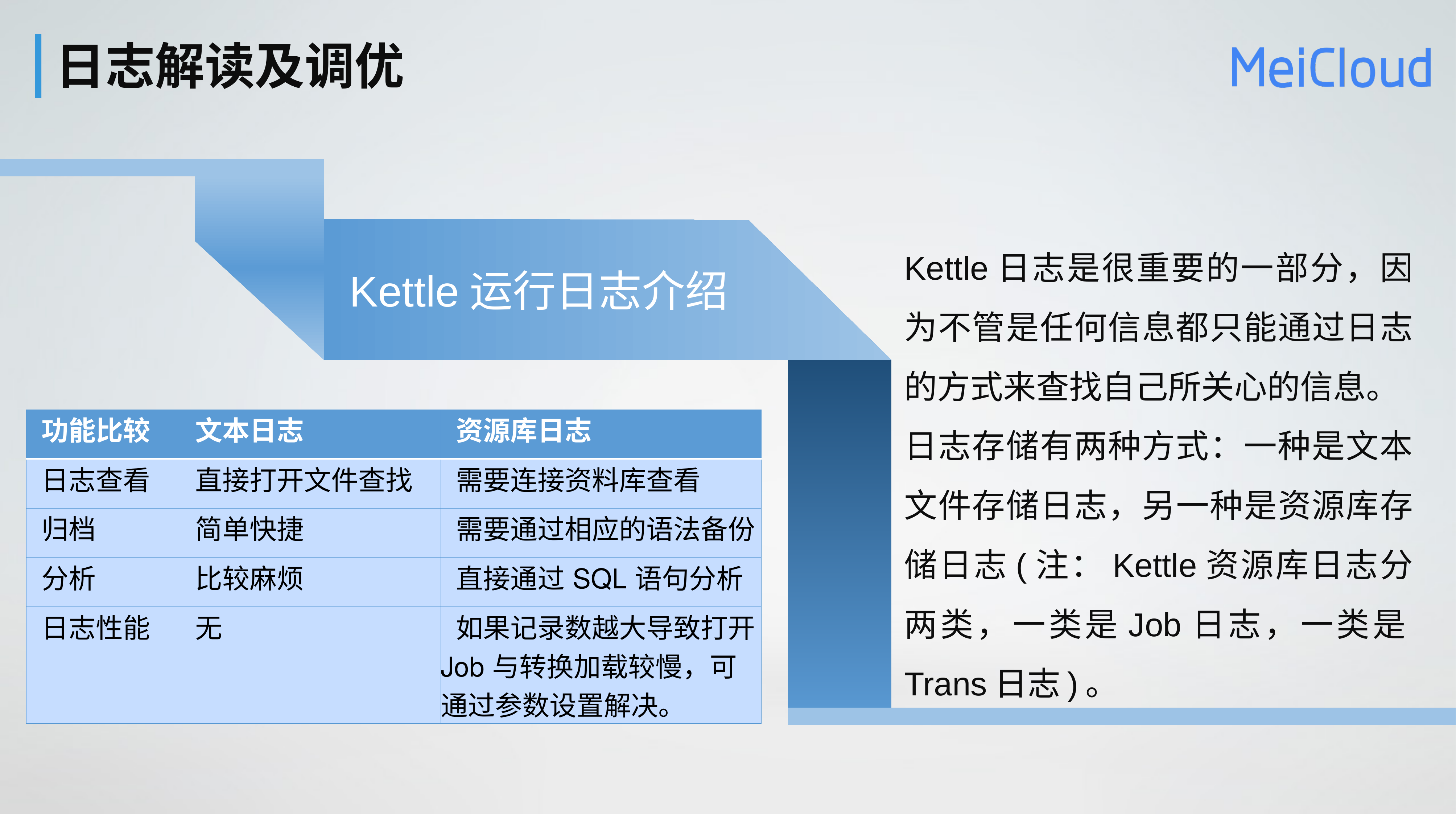

# 日志解读及调优

Kettle运行日志介绍
Kettle日志是很重要的一部分，因为不管是任何信息都只能通过日志的方式来查找自己所关心的信息。
日志存储有两种方式：一种是文本文件存储日志，另一种是资源库存储日志(注：Kettle资源库日志分两类，一类是Job日志，一类是Trans日志)。

| 功能比较 | 文本日志 | 资源库日志 |
| --- | --- | --- |
| 日志查看 | 直接打开文件查找 | 需要连接资料库查看 |
| 归档 | 简单快捷 | 需要通过相应的语法备份 |
| 分析 | 比较麻烦 | 直接通过SQL语句分析 |
| 日志性能 | 无 | 如果记录数越大导致打开Job与转换加载较慢，可通过参数设置解决。 |